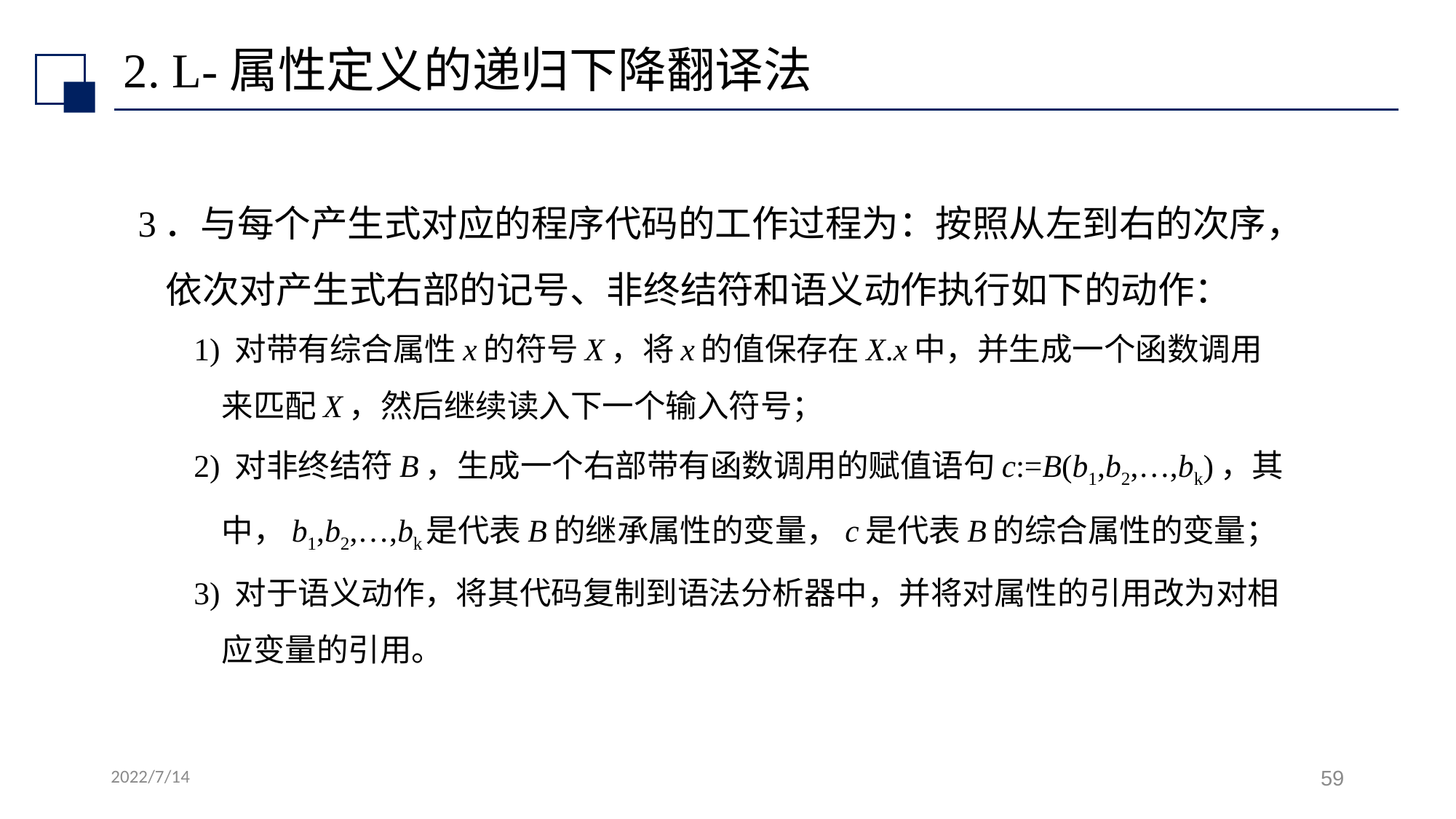

# 2. L-属性定义的递归下降翻译法

3．与每个产生式对应的程序代码的工作过程为：按照从左到右的次序，依次对产生式右部的记号、非终结符和语义动作执行如下的动作：
1) 对带有综合属性x的符号X，将x的值保存在X.x中，并生成一个函数调用来匹配X，然后继续读入下一个输入符号；
2) 对非终结符B，生成一个右部带有函数调用的赋值语句c:=B(b1,b2,…,bk)，其中，b1,b2,…,bk是代表B的继承属性的变量，c是代表B的综合属性的变量；
3) 对于语义动作，将其代码复制到语法分析器中，并将对属性的引用改为对相应变量的引用。
2022/7/14
59